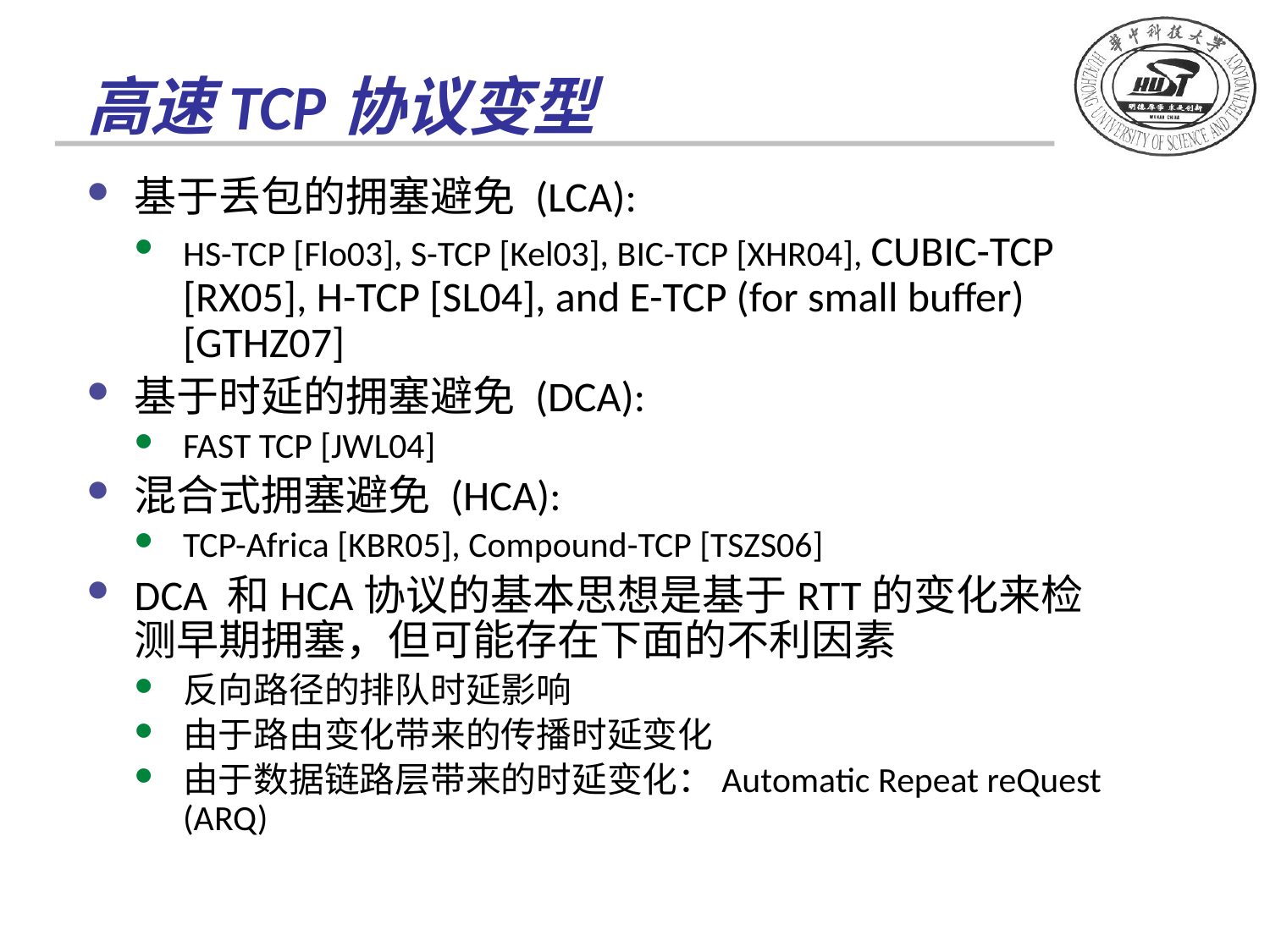

高速TCP协议变型
基于丢包的拥塞避免 (LCA):
HS-TCP [Flo03], S-TCP [Kel03], BIC-TCP [XHR04], CUBIC-TCP [RX05], H-TCP [SL04], and E-TCP (for small buffer) [GTHZ07]
基于时延的拥塞避免 (DCA):
FAST TCP [JWL04]
混合式拥塞避免 (HCA):
TCP-Africa [KBR05], Compound-TCP [TSZS06]
DCA 和HCA协议的基本思想是基于RTT的变化来检测早期拥塞，但可能存在下面的不利因素
反向路径的排队时延影响
由于路由变化带来的传播时延变化
由于数据链路层带来的时延变化：Automatic Repeat reQuest (ARQ)